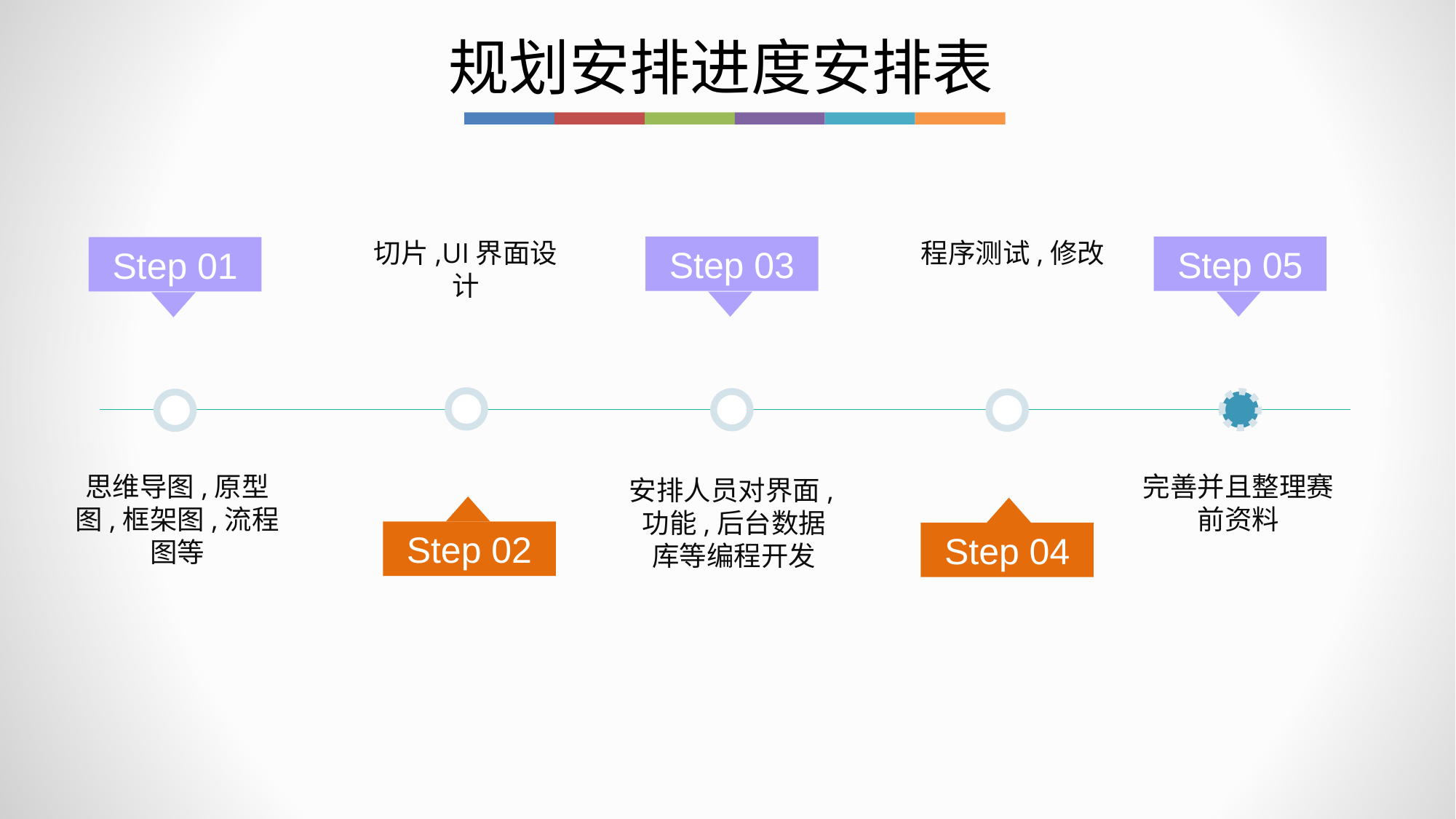

规划安排进度安排表

切片,UI界面设计
程序测试,修改
Step 03

Step 05

Step 01

完善并且整理赛前资料
思维导图,原型图,框架图,流程图等
安排人员对界面,功能,后台数据库等编程开发
Step 02

Step 04